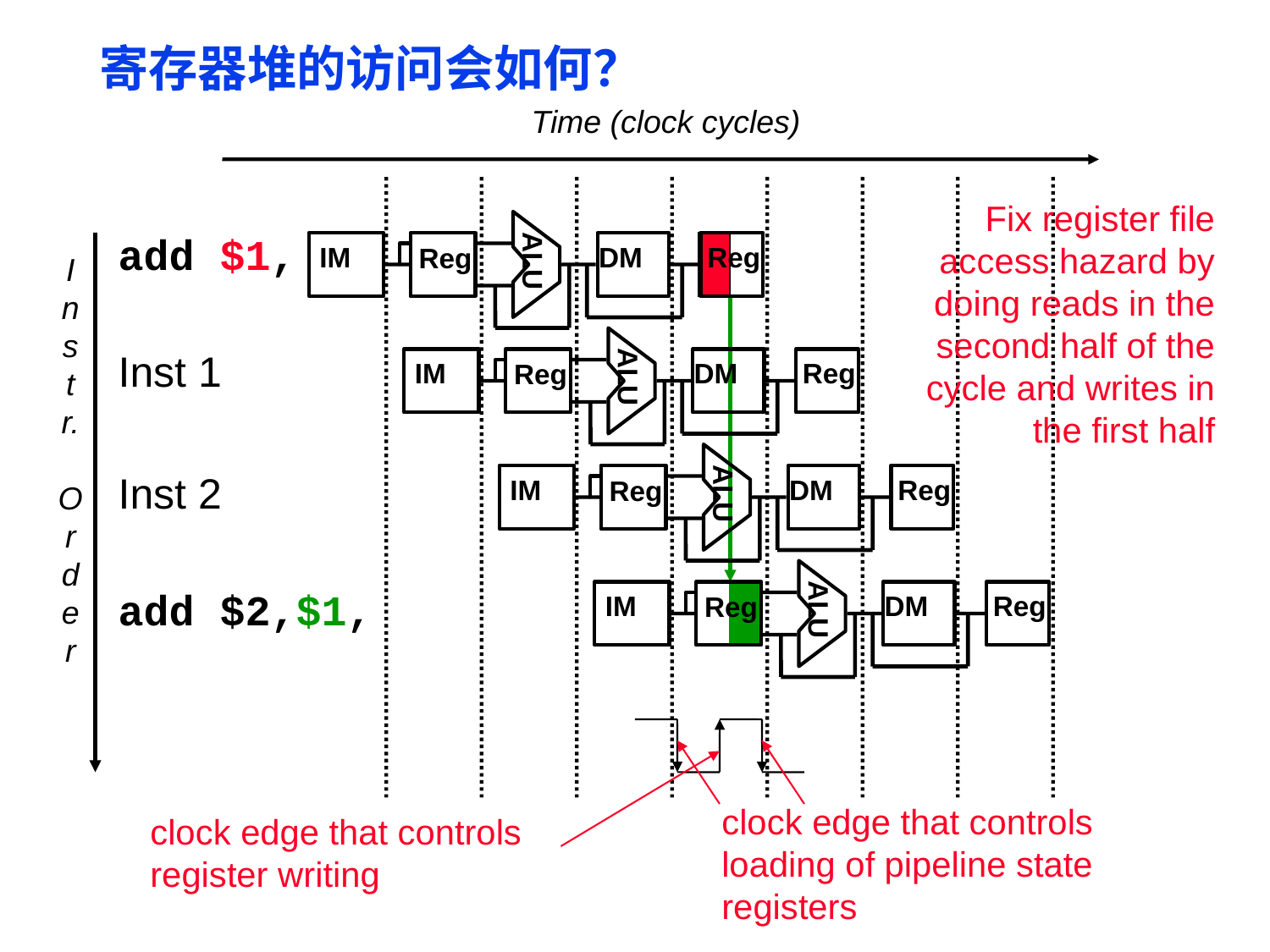

# 寄存器堆的访问会如何？
Time (clock cycles)

Fix register file access hazard by doing reads in the second half of the cycle and writes in the first half

ALU

IM

DM
Reg
Reg

add $1,

I
n
s
t
r.

O
r
d
e
r

ALU

IM

DM
Reg
Reg

Inst 1

ALU

IM

DM
Reg
Reg

Inst 2

ALU

IM

DM
Reg
Reg

add $2,$1,

clock edge that controls loading of pipeline state registers

clock edge that controls register writing